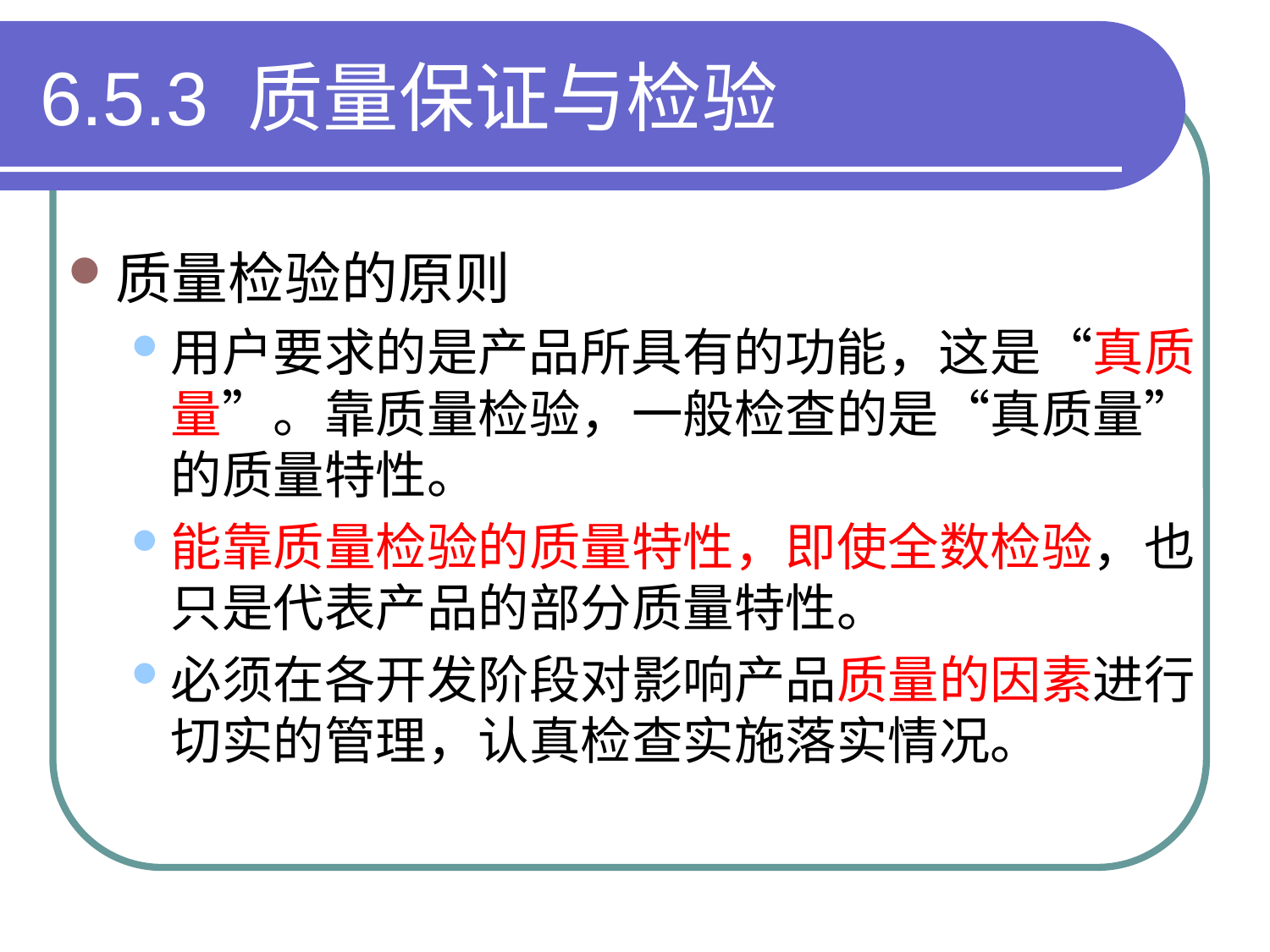

# 6.5.3 质量保证与检验
质量检验的原则
用户要求的是产品所具有的功能，这是“真质量”。靠质量检验，一般检查的是“真质量”的质量特性。
能靠质量检验的质量特性，即使全数检验，也只是代表产品的部分质量特性。
必须在各开发阶段对影响产品质量的因素进行切实的管理，认真检查实施落实情况。

76